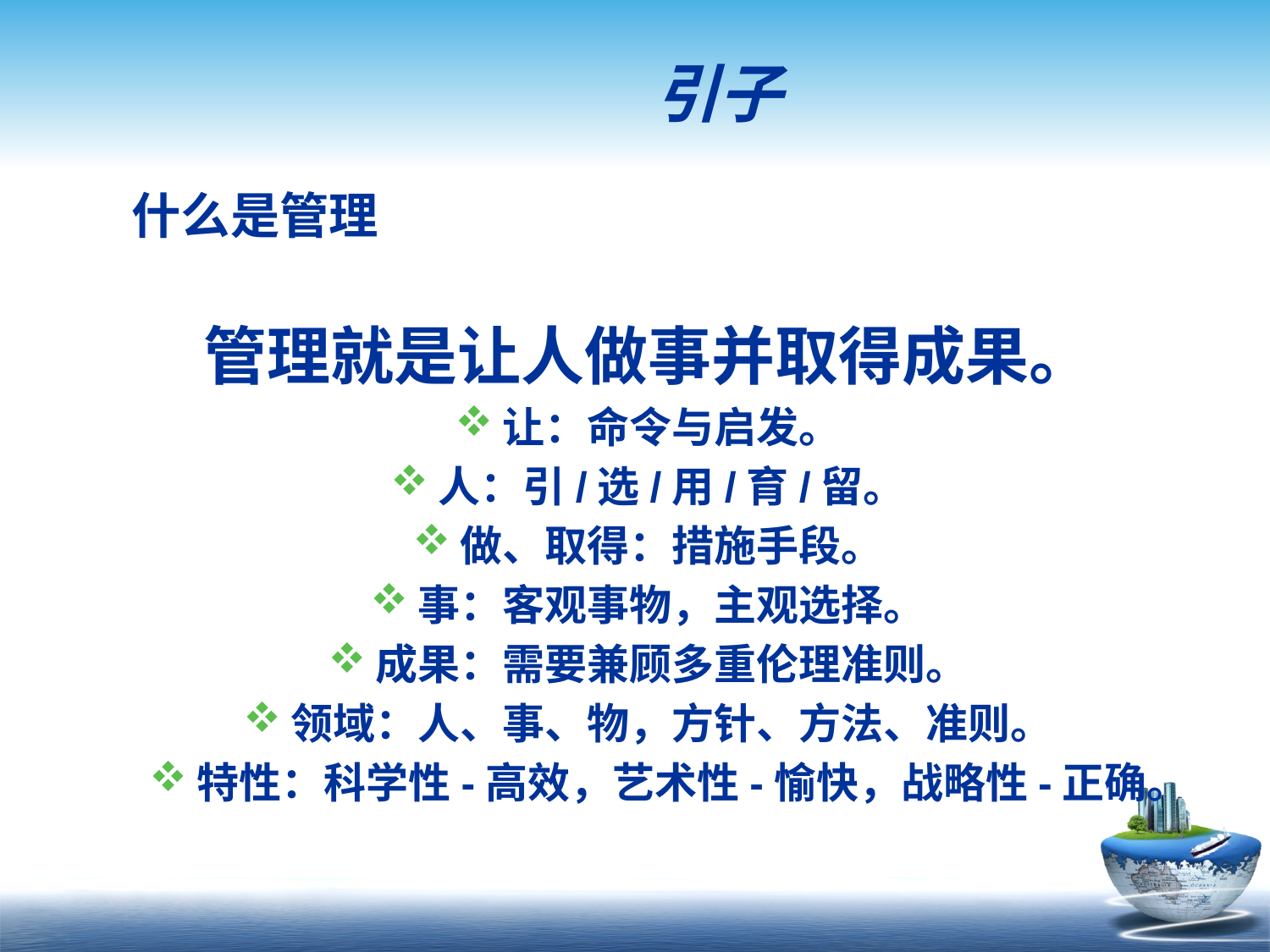

# 引子
什么是管理

管理就是让人做事并取得成果。
让：命令与启发。
人：引/选/用/育/留。
做、取得：措施手段。
事：客观事物，主观选择。
成果：需要兼顾多重伦理准则。
领域：人、事、物，方针、方法、准则。
特性：科学性-高效，艺术性-愉快，战略性-正确。